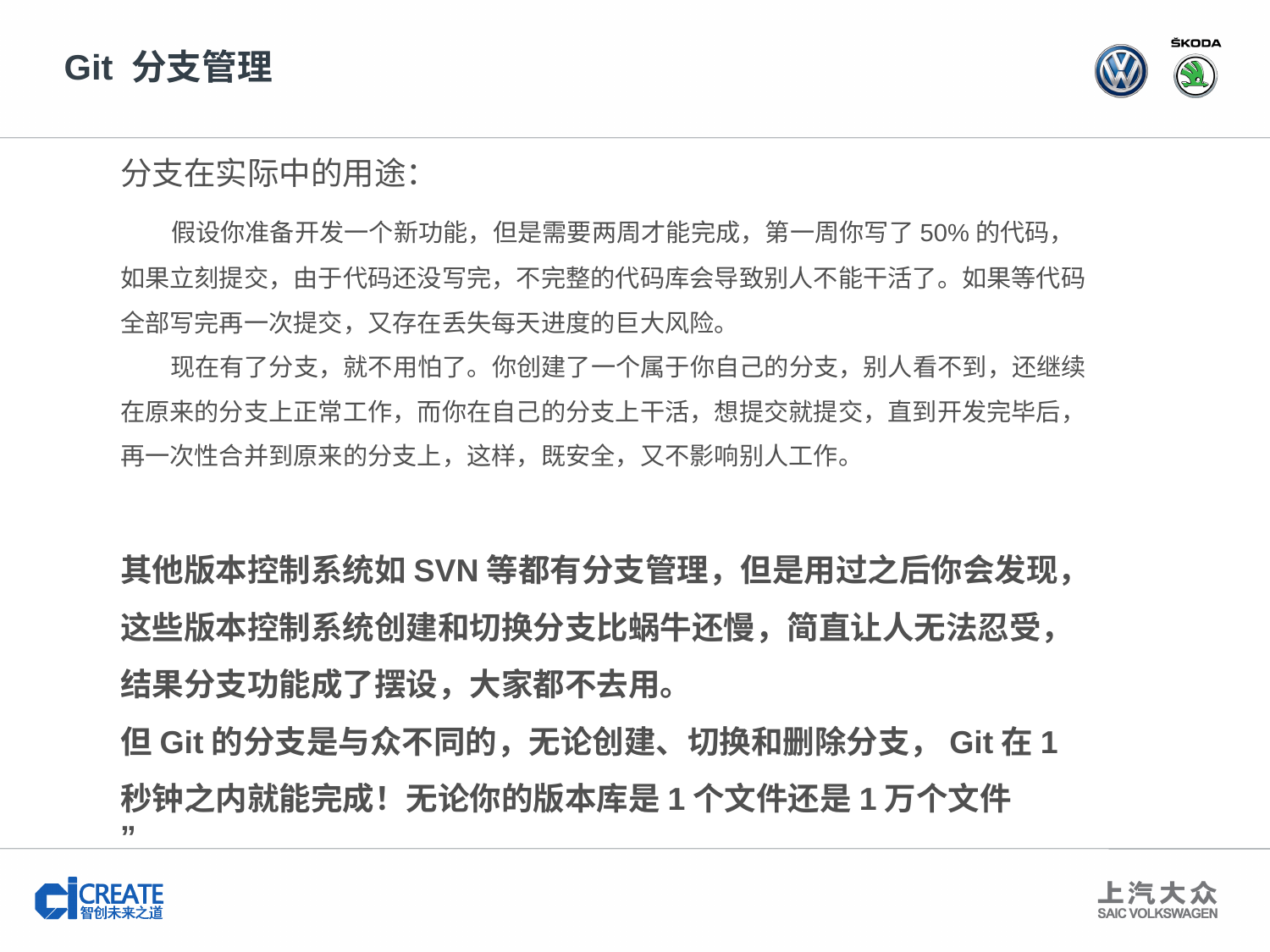

# Git 分支管理
分支在实际中的用途：
      假设你准备开发一个新功能，但是需要两周才能完成，第一周你写了50%的代码，如果立刻提交，由于代码还没写完，不完整的代码库会导致别人不能干活了。如果等代码全部写完再一次提交，又存在丢失每天进度的巨大风险。
        现在有了分支，就不用怕了。你创建了一个属于你自己的分支，别人看不到，还继续在原来的分支上正常工作，而你在自己的分支上干活，想提交就提交，直到开发完毕后，再一次性合并到原来的分支上，这样，既安全，又不影响别人工作。

其他版本控制系统如SVN等都有分支管理，但是用过之后你会发现，这些版本控制系统创建和切换分支比蜗牛还慢，简直让人无法忍受，结果分支功能成了摆设，大家都不去用。
但Git的分支是与众不同的，无论创建、切换和删除分支，Git在1秒钟之内就能完成！无论你的版本库是1个文件还是1万个文件
”